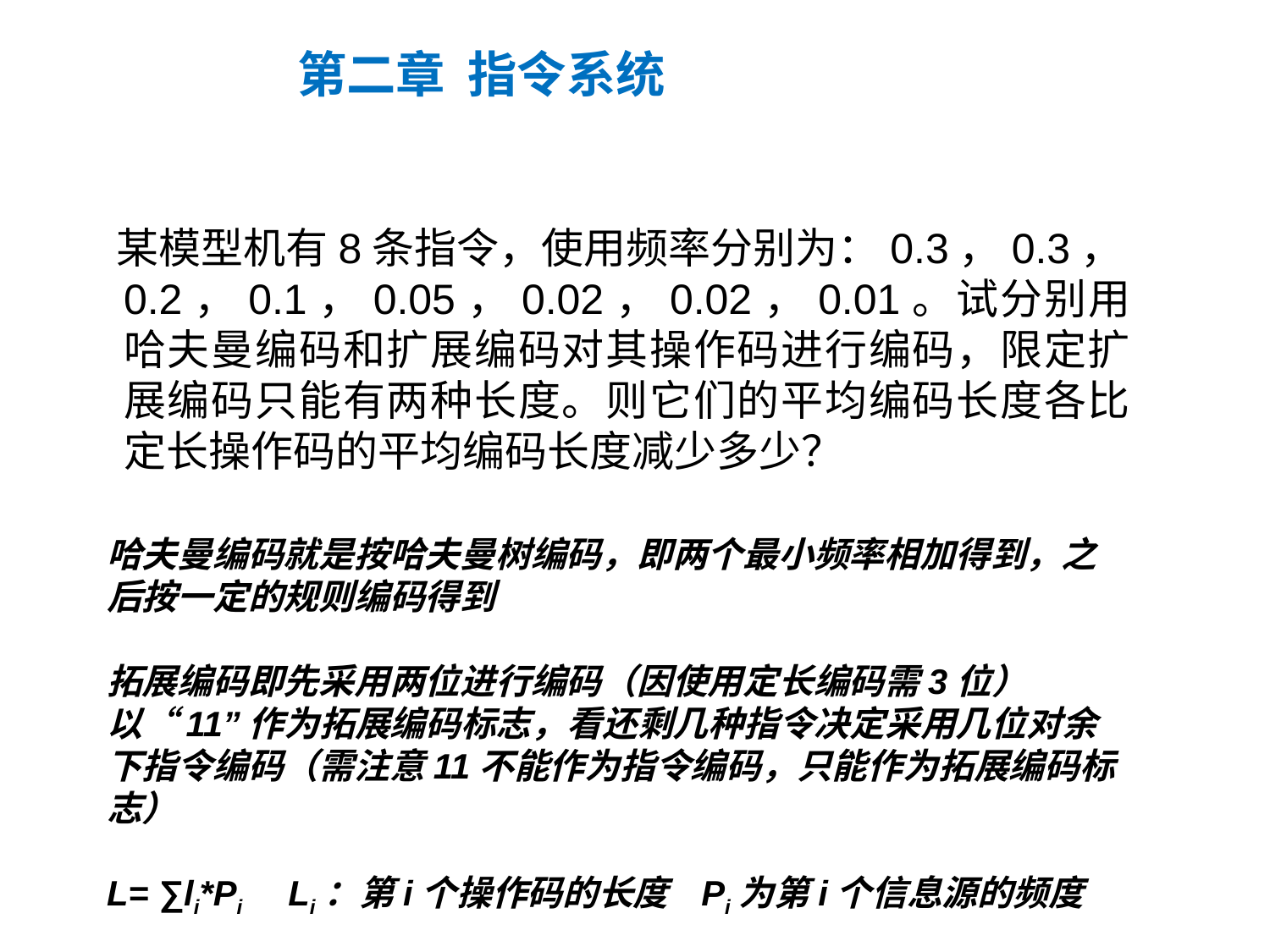

第二章  指令系统

    某模型机有8条指令，使用频率分别为：0.3，0.3，0.2，0.1，0.05，0.02，0.02，0.01。试分别用哈夫曼编码和扩展编码对其操作码进行编码，限定扩展编码只能有两种长度。则它们的平均编码长度各比定长操作码的平均编码长度减少多少？

哈夫曼编码就是按哈夫曼树编码，即两个最小频率相加得到，之后按一定的规则编码得到

拓展编码即先采用两位进行编码（因使用定长编码需3位）以“11”作为拓展编码标志，看还剩几种指令决定采用几位对余下指令编码（需注意11不能作为指令编码，只能作为拓展编码标志）

L= ∑li*Pi        Li：第i个操作码的长度   Pi为第i个信息源的频度